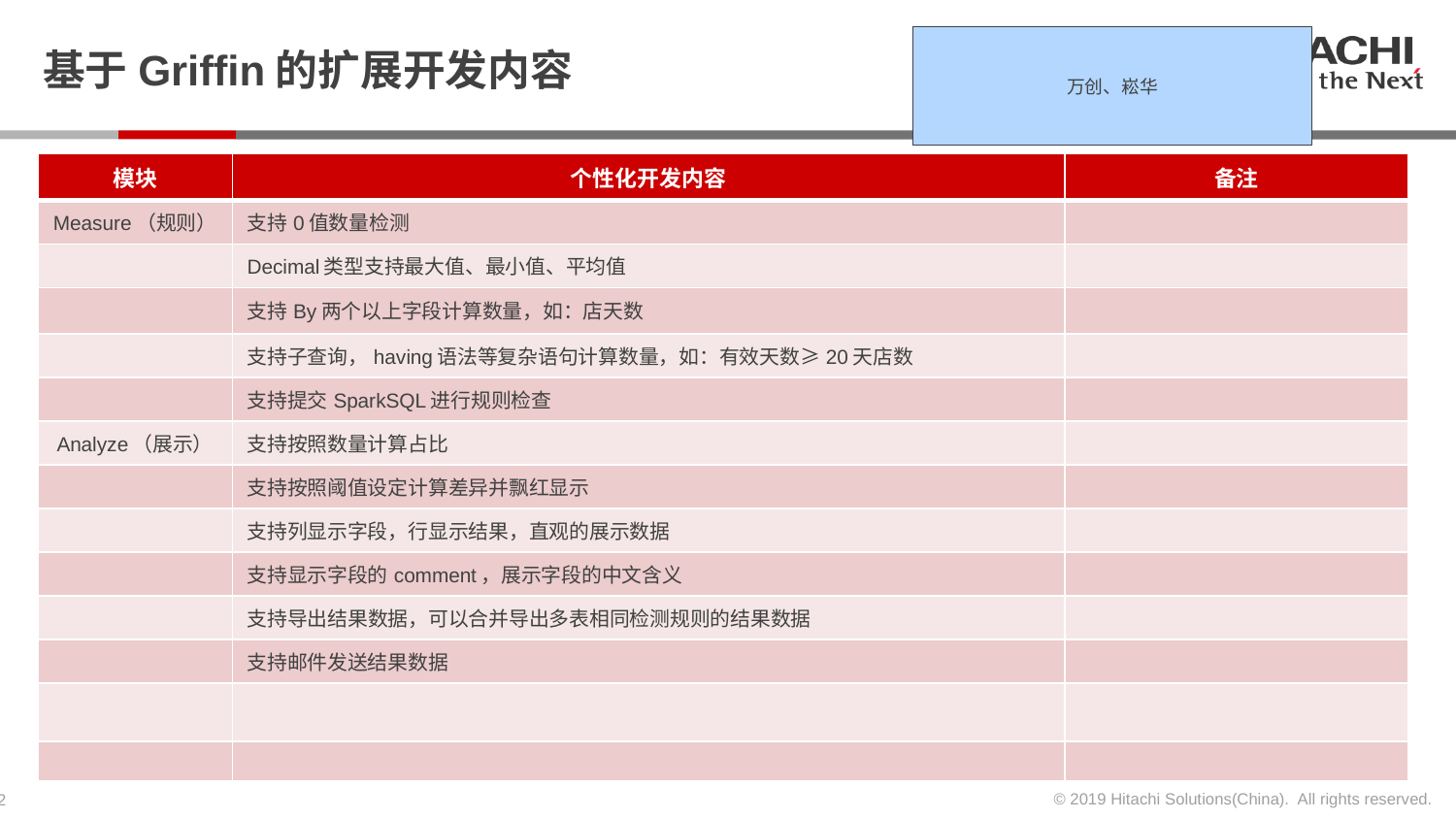

基于Griffin的扩展开发内容
万创、崧华
| 模块 | 个性化开发内容 | 备注 |
| --- | --- | --- |
| Measure（规则） | 支持0值数量检测 |  |
|  | Decimal类型支持最大值、最小值、平均值 |  |
|  | 支持By两个以上字段计算数量，如：店天数 |  |
|  | 支持子查询，having语法等复杂语句计算数量，如：有效天数≥20天店数 |  |
|  | 支持提交SparkSQL进行规则检查 |  |
| Analyze（展示） | 支持按照数量计算占比 |  |
|  | 支持按照阈值设定计算差异并飘红显示 |  |
|  | 支持列显示字段，行显示结果，直观的展示数据 |  |
|  | 支持显示字段的comment，展示字段的中文含义 |  |
|  | 支持导出结果数据，可以合并导出多表相同检测规则的结果数据 |  |
|  | 支持邮件发送结果数据 |  |
|  |  |  |
|  |  |  |